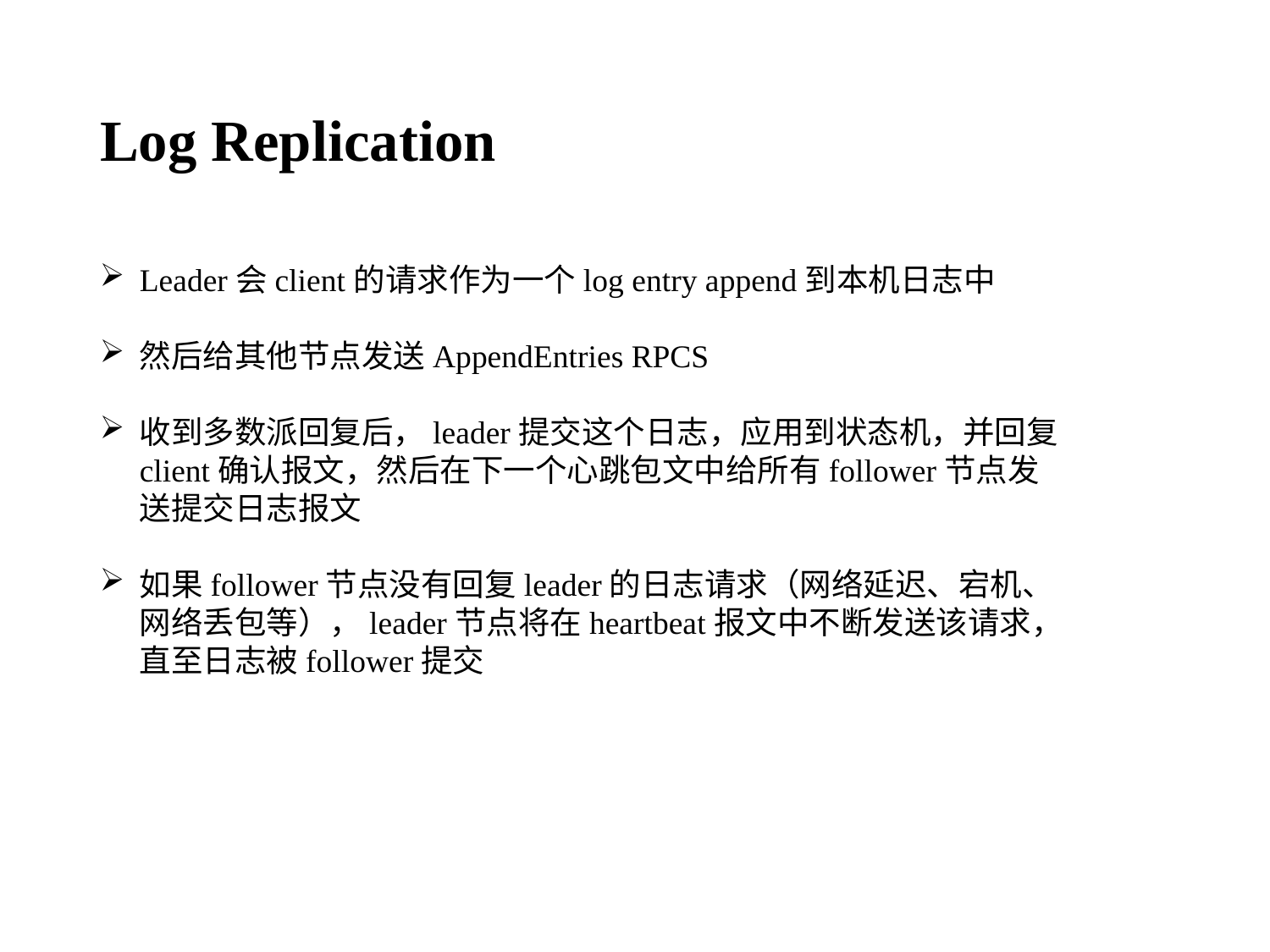

# Log Replication
Leader会client的请求作为一个log entry append到本机日志中

然后给其他节点发送AppendEntries RPCS

收到多数派回复后，leader提交这个日志，应用到状态机，并回复client确认报文，然后在下一个心跳包文中给所有follower节点发送提交日志报文

如果follower节点没有回复leader的日志请求（网络延迟、宕机、网络丢包等），leader节点将在heartbeat报文中不断发送该请求，直至日志被follower提交